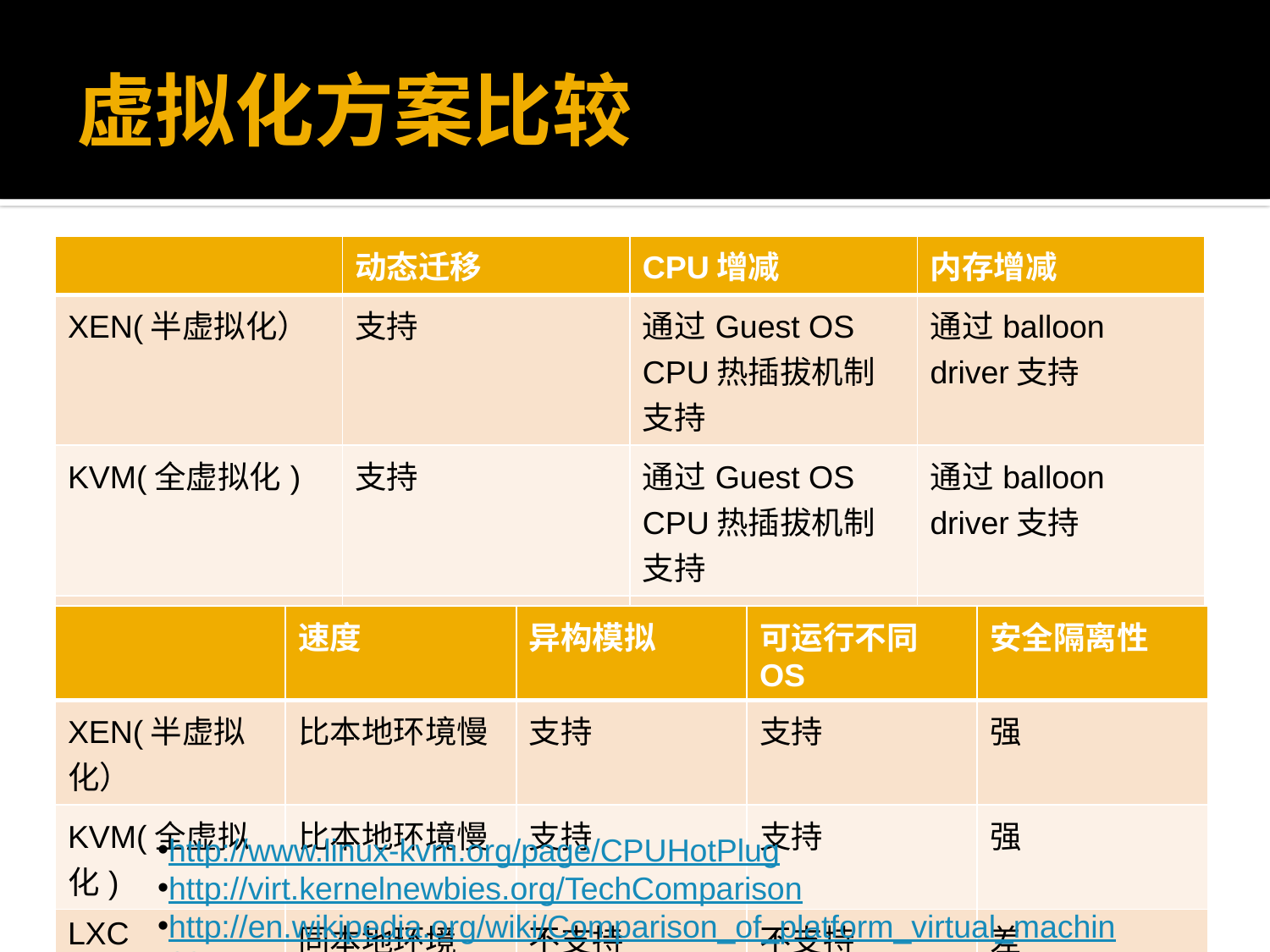

# 虚拟化方案比较
|  | 动态迁移 | CPU增减 | 内存增减 |
| --- | --- | --- | --- |
| XEN(半虚拟化） | 支持 | 通过Guest OS CPU热插拔机制支持 | 通过balloon driver支持 |
| KVM(全虚拟化) | 支持 | 通过Guest OS CPU热插拔机制支持 | 通过balloon driver支持 |
| LinuXContainer (LXC) | 不支持 | 通过cpuset和CFS组调度扩展支持 | 通过Cgroup支持 |
|  | 速度 | 异构模拟 | 可运行不同OS | 安全隔离性 |
| --- | --- | --- | --- | --- |
| XEN(半虚拟化） | 比本地环境慢 | 支持 | 支持 | 强 |
| KVM(全虚拟化) | 比本地环境慢 | 支持 | 支持 | 强 |
| LXC | 同本地环境 | 不支持 | 不支持 | 差 |
http://www.linux-kvm.org/page/CPUHotPlug
http://virt.kernelnewbies.org/TechComparison
http://en.wikipedia.org/wiki/Comparison_of_platform_virtual_machines